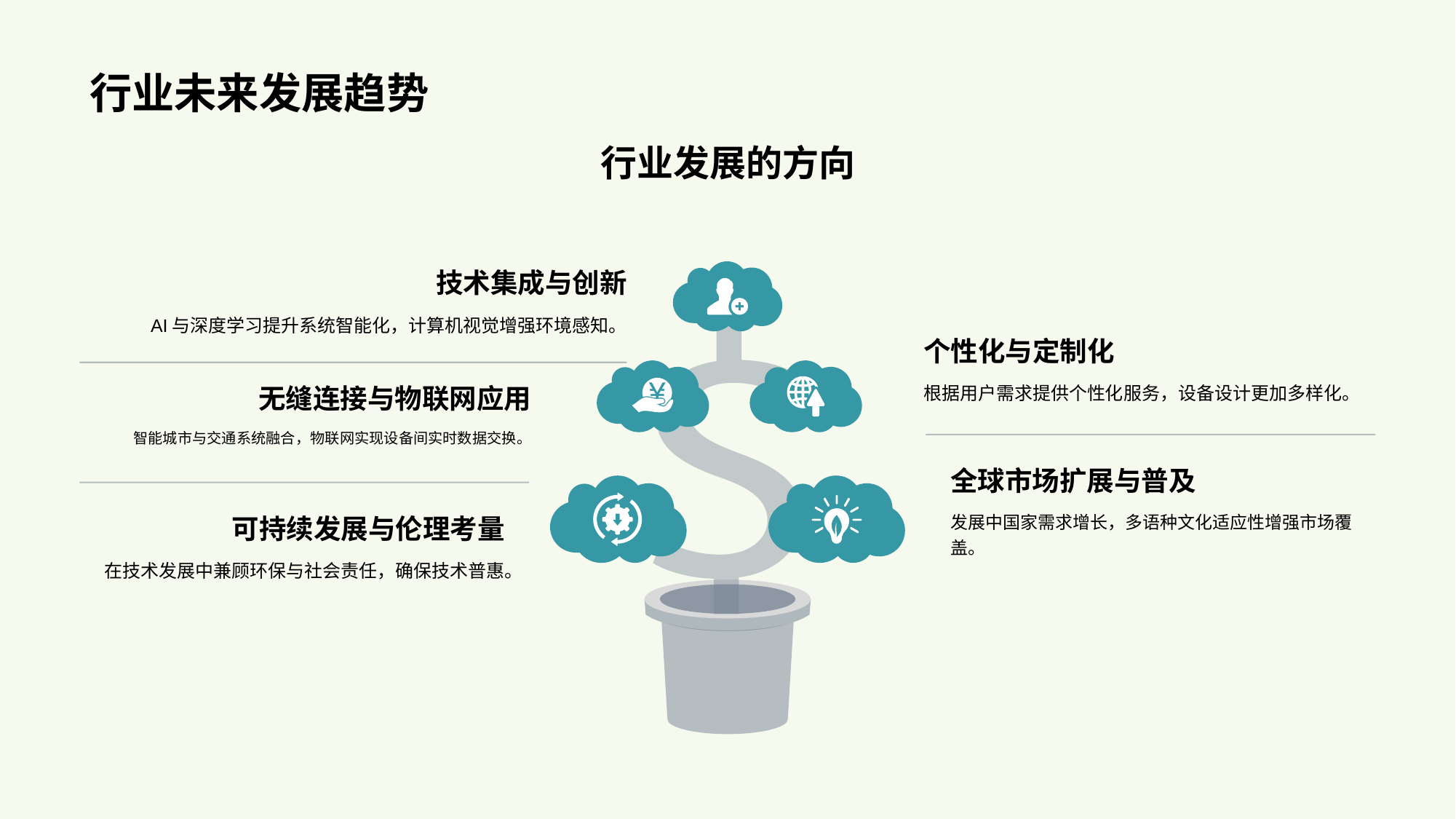

# 行业未来发展趋势
行业发展的方向
技术集成与创新

AI与深度学习提升系统智能化，计算机视觉增强环境感知。

个性化与定制化

根据用户需求提供个性化服务，设备设计更加多样化。

无缝连接与物联网应用

智能城市与交通系统融合，物联网实现设备间实时数据交换。
全球市场扩展与普及

发展中国家需求增长，多语种文化适应性增强市场覆盖。

可持续发展与伦理考量
在技术发展中兼顾环保与社会责任，确保技术普惠。